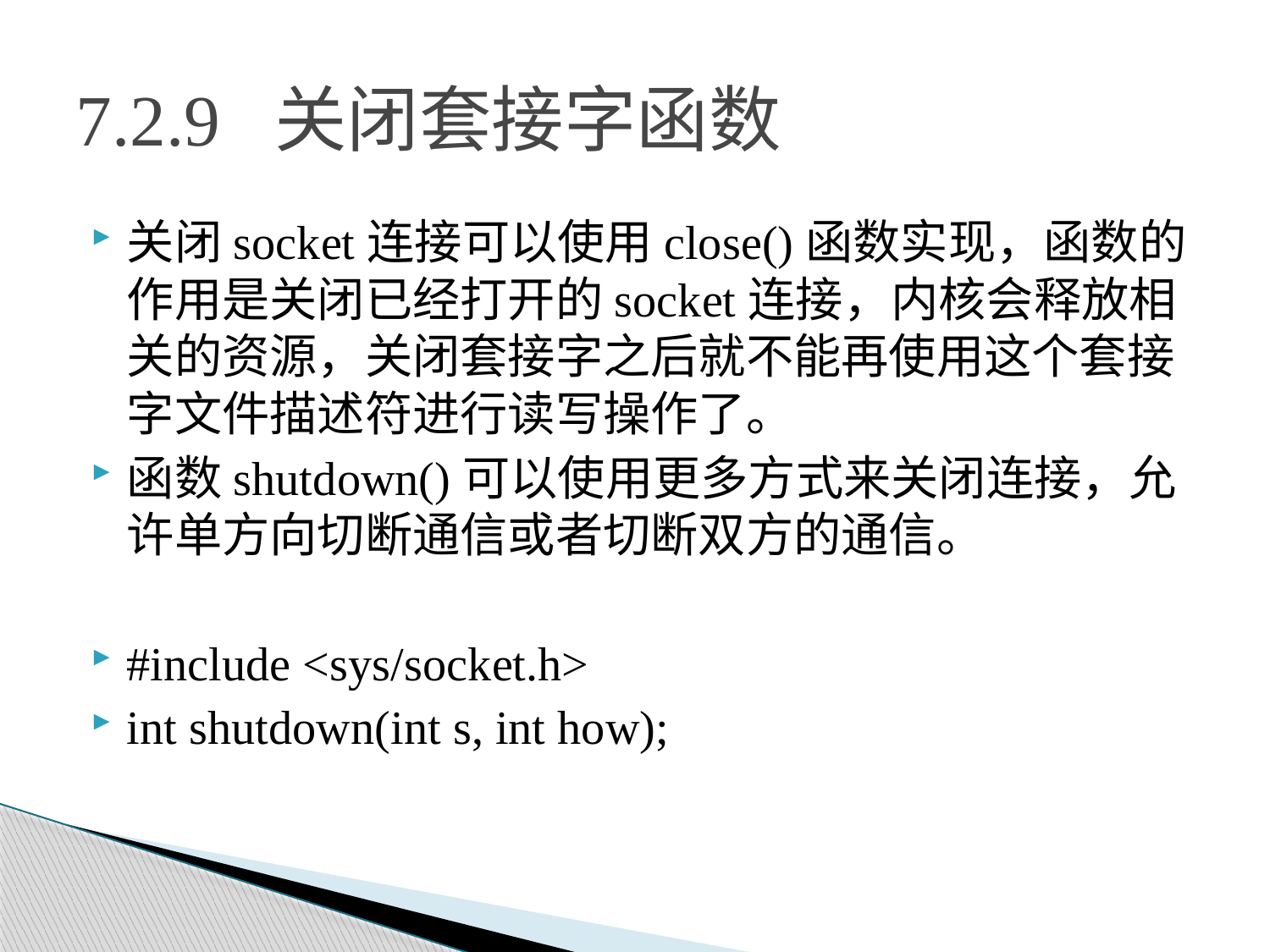

# 7.2.9  关闭套接字函数
关闭socket连接可以使用close()函数实现，函数的作用是关闭已经打开的socket连接，内核会释放相关的资源，关闭套接字之后就不能再使用这个套接字文件描述符进行读写操作了。
函数shutdown()可以使用更多方式来关闭连接，允许单方向切断通信或者切断双方的通信。

#include <sys/socket.h>
int shutdown(int s, int how);